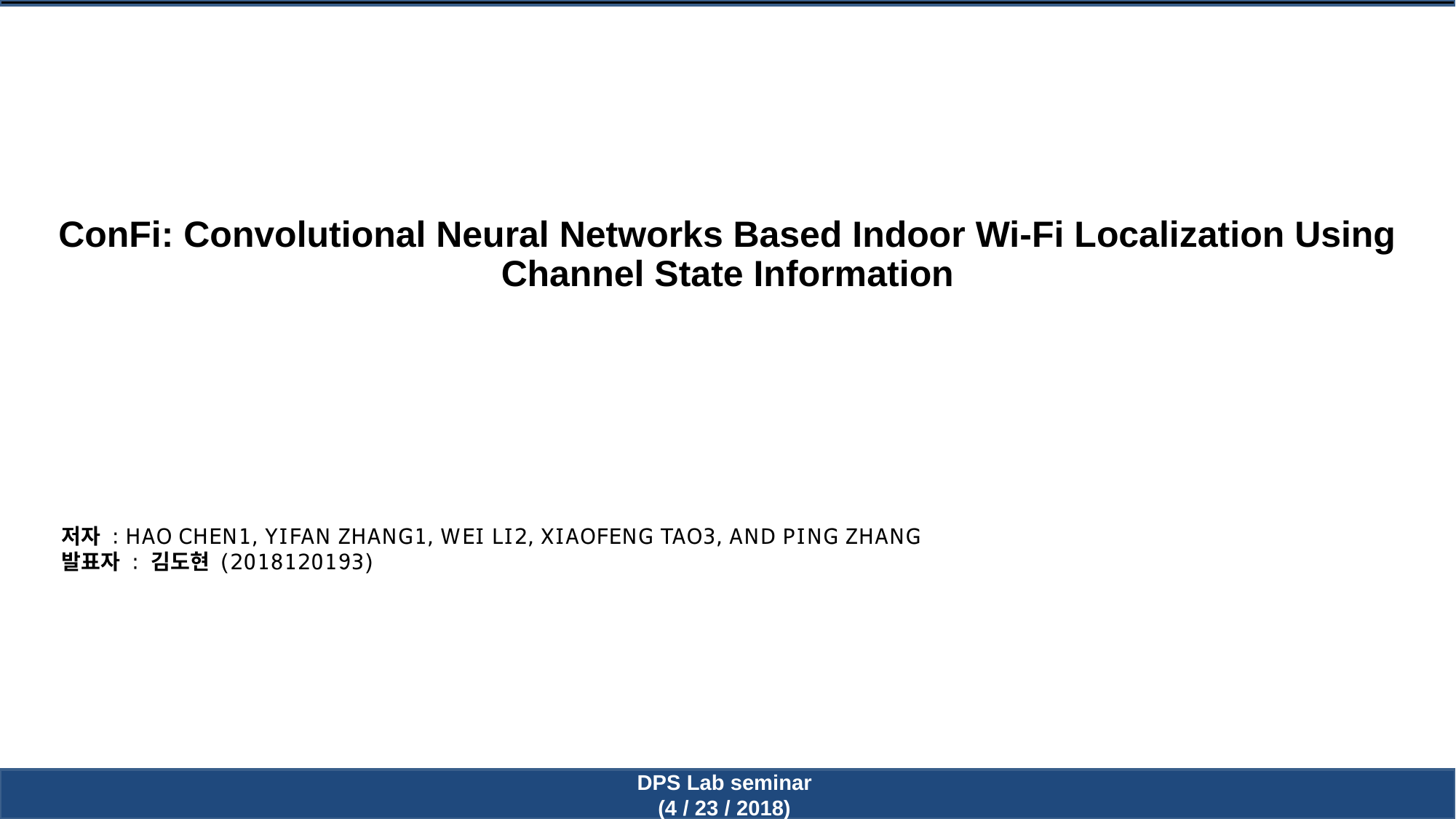

ConFi: Convolutional Neural Networks Based Indoor Wi-Fi Localization Using Channel State Information
저자 : HAO CHEN1, YIFAN ZHANG1, WEI LI2, XIAOFENG TAO3, AND PING ZHANG
발표자 : 김도현 (2018120193)
DPS Lab seminar
(4 / 23 / 2018)